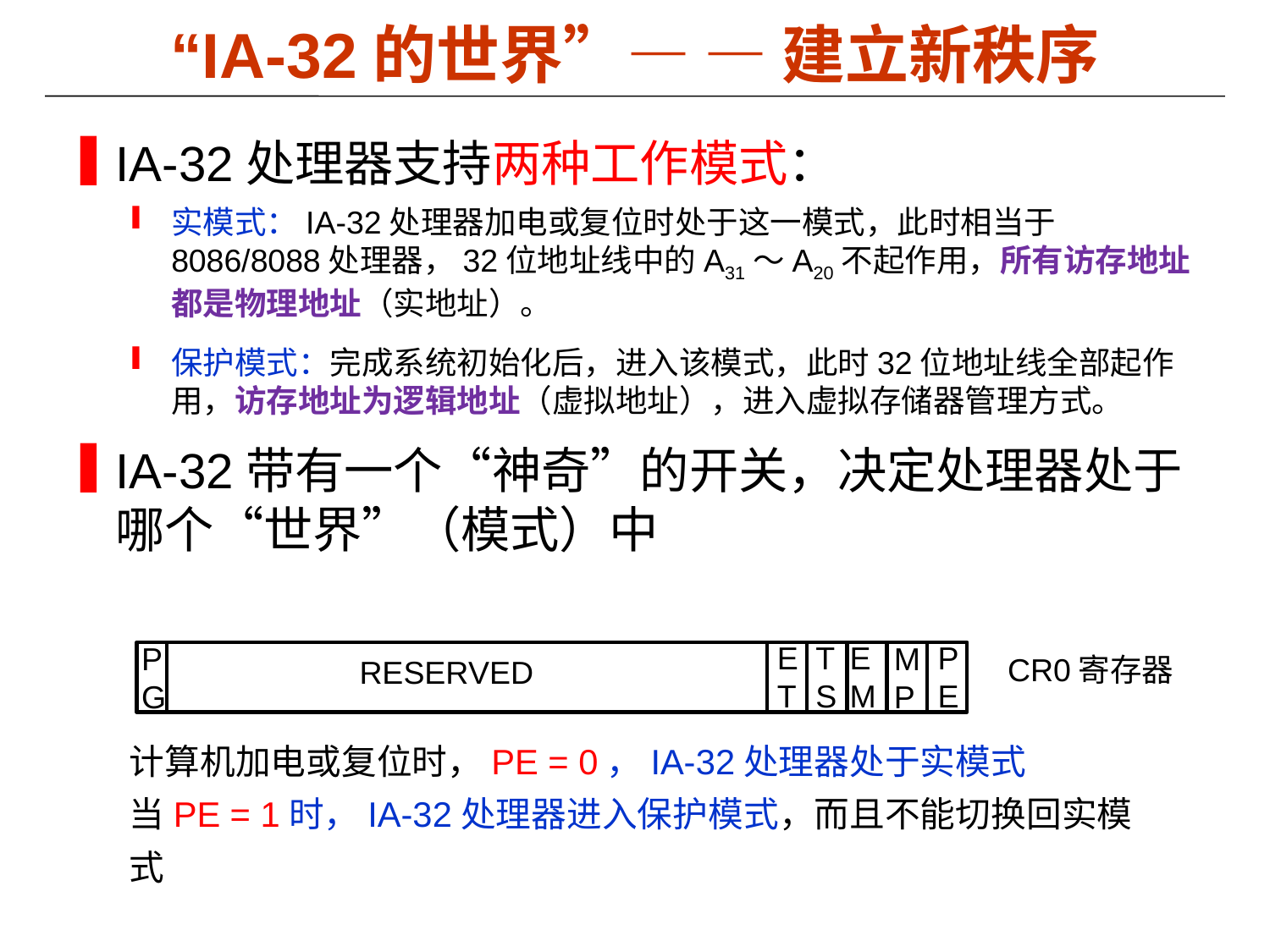

# “IA-32的世界”— — 建立新秩序
IA-32处理器支持两种工作模式：
实模式：IA-32处理器加电或复位时处于这一模式，此时相当于8086/8088处理器，32位地址线中的A31～A20不起作用，所有访存地址都是物理地址（实地址）。
保护模式：完成系统初始化后，进入该模式，此时32位地址线全部起作用，访存地址为逻辑地址（虚拟地址），进入虚拟存储器管理方式。
IA-32带有一个“神奇”的开关，决定处理器处于哪个“世界”（模式）中

ET
TS
EM
PE
PG
MP

CR0寄存器
RESERVED
计算机加电或复位时，PE = 0，IA-32处理器处于实模式
当PE = 1时，IA-32处理器进入保护模式，而且不能切换回实模式